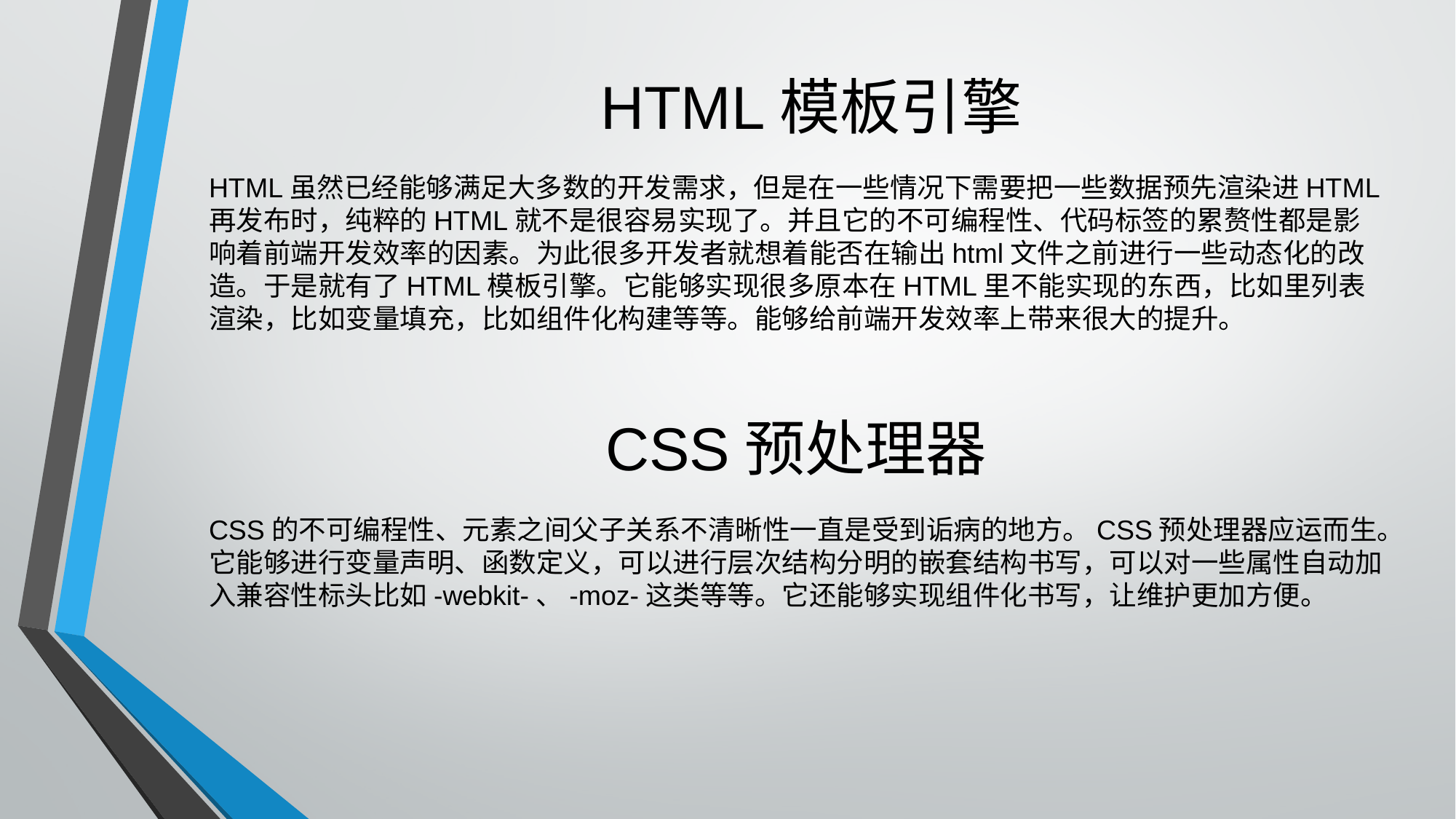

# HTML模板引擎
HTML虽然已经能够满足大多数的开发需求，但是在一些情况下需要把一些数据预先渲染进HTML再发布时，纯粹的HTML就不是很容易实现了。并且它的不可编程性、代码标签的累赘性都是影响着前端开发效率的因素。为此很多开发者就想着能否在输出html文件之前进行一些动态化的改造。于是就有了HTML模板引擎。它能够实现很多原本在HTML里不能实现的东西，比如里列表渲染，比如变量填充，比如组件化构建等等。能够给前端开发效率上带来很大的提升。
CSS预处理器
CSS的不可编程性、元素之间父子关系不清晰性一直是受到诟病的地方。CSS预处理器应运而生。它能够进行变量声明、函数定义，可以进行层次结构分明的嵌套结构书写，可以对一些属性自动加入兼容性标头比如-webkit-、-moz-这类等等。它还能够实现组件化书写，让维护更加方便。